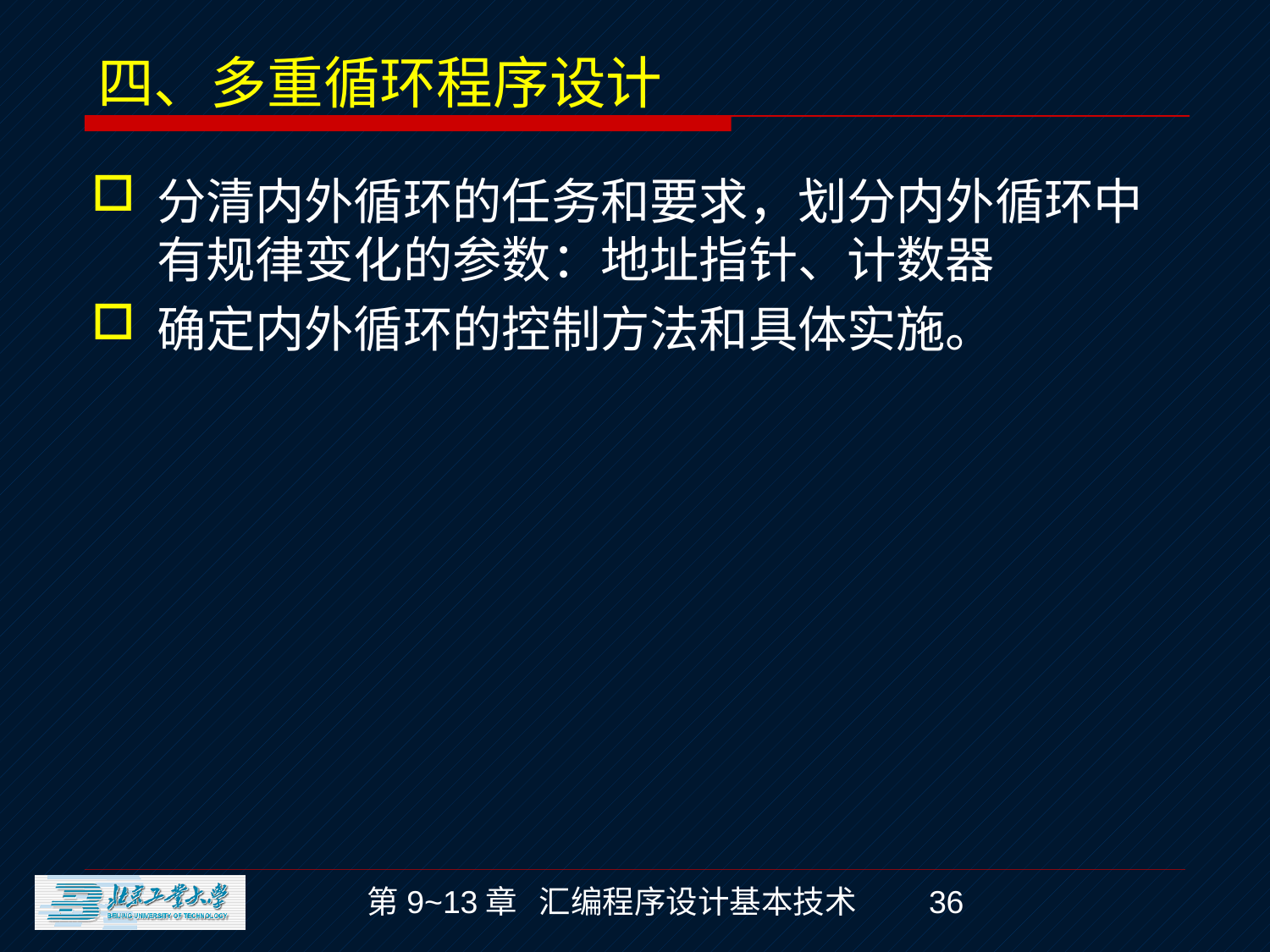

# 四、多重循环程序设计
分清内外循环的任务和要求，划分内外循环中有规律变化的参数：地址指针、计数器
确定内外循环的控制方法和具体实施。